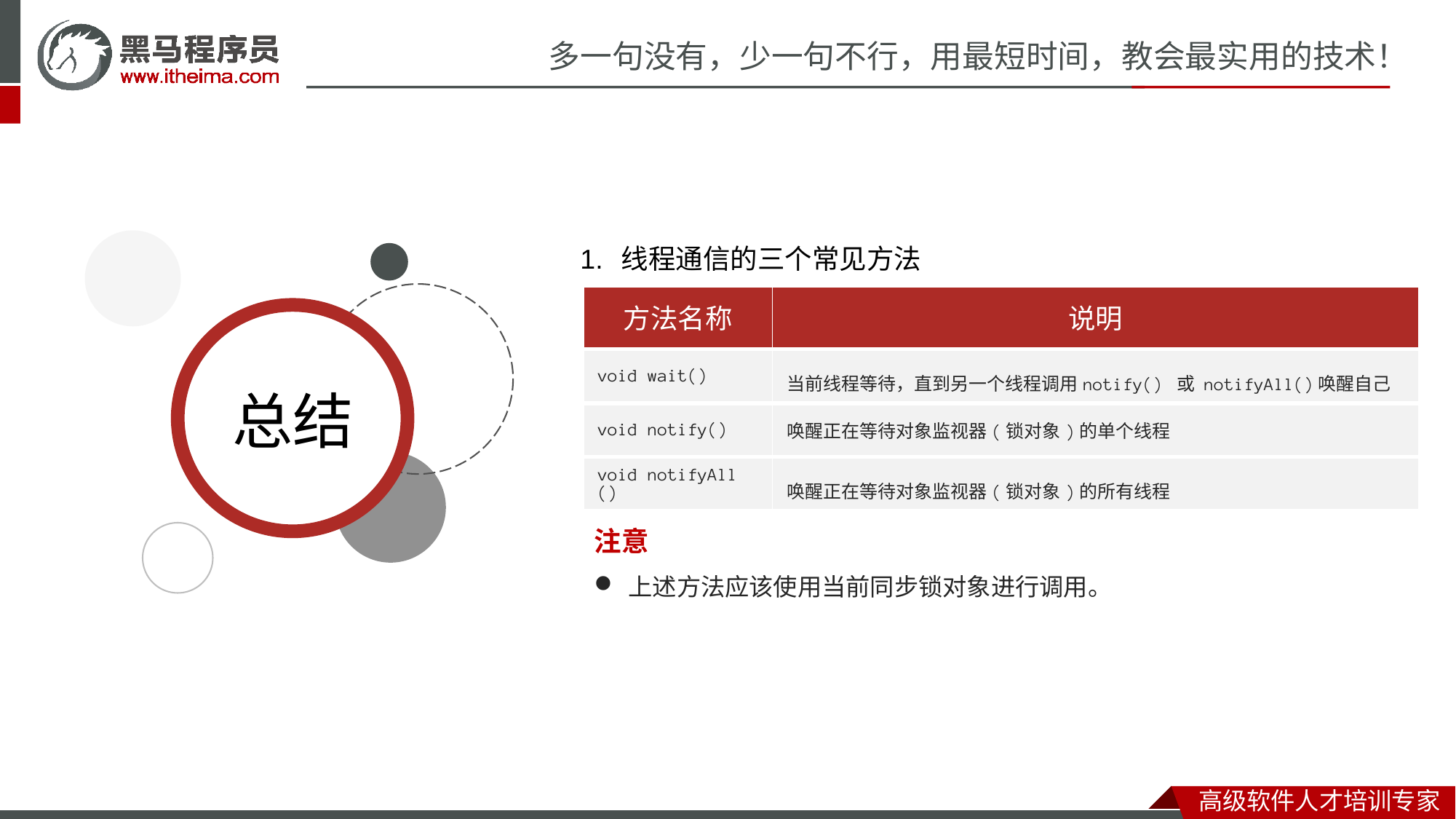

线程通信的三个常见方法
| 方法名称 | 说明 |
| --- | --- |
| void wait​() | 当前线程等待，直到另一个线程调用notify() 或 notifyAll()唤醒自己 |
| void notify​() | 唤醒正在等待对象监视器(锁对象)的单个线程 |
| void notifyAll​() | 唤醒正在等待对象监视器(锁对象)的所有线程 |
注意
上述方法应该使用当前同步锁对象进行调用。